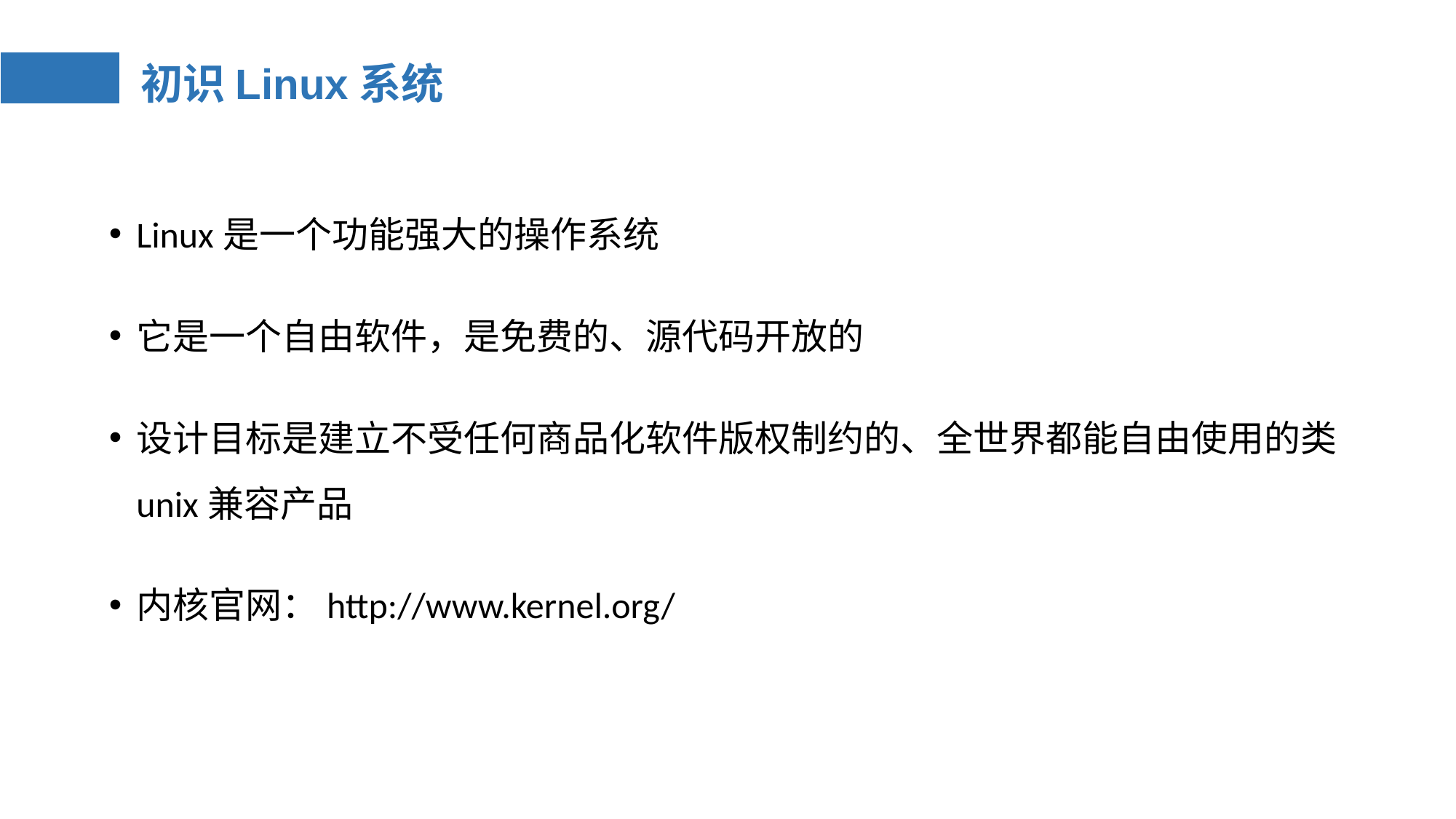

# 初识Linux系统
Linux是一个功能强大的操作系统
它是一个自由软件，是免费的、源代码开放的
设计目标是建立不受任何商品化软件版权制约的、全世界都能自由使用的类unix兼容产品
内核官网：http://www.kernel.org/